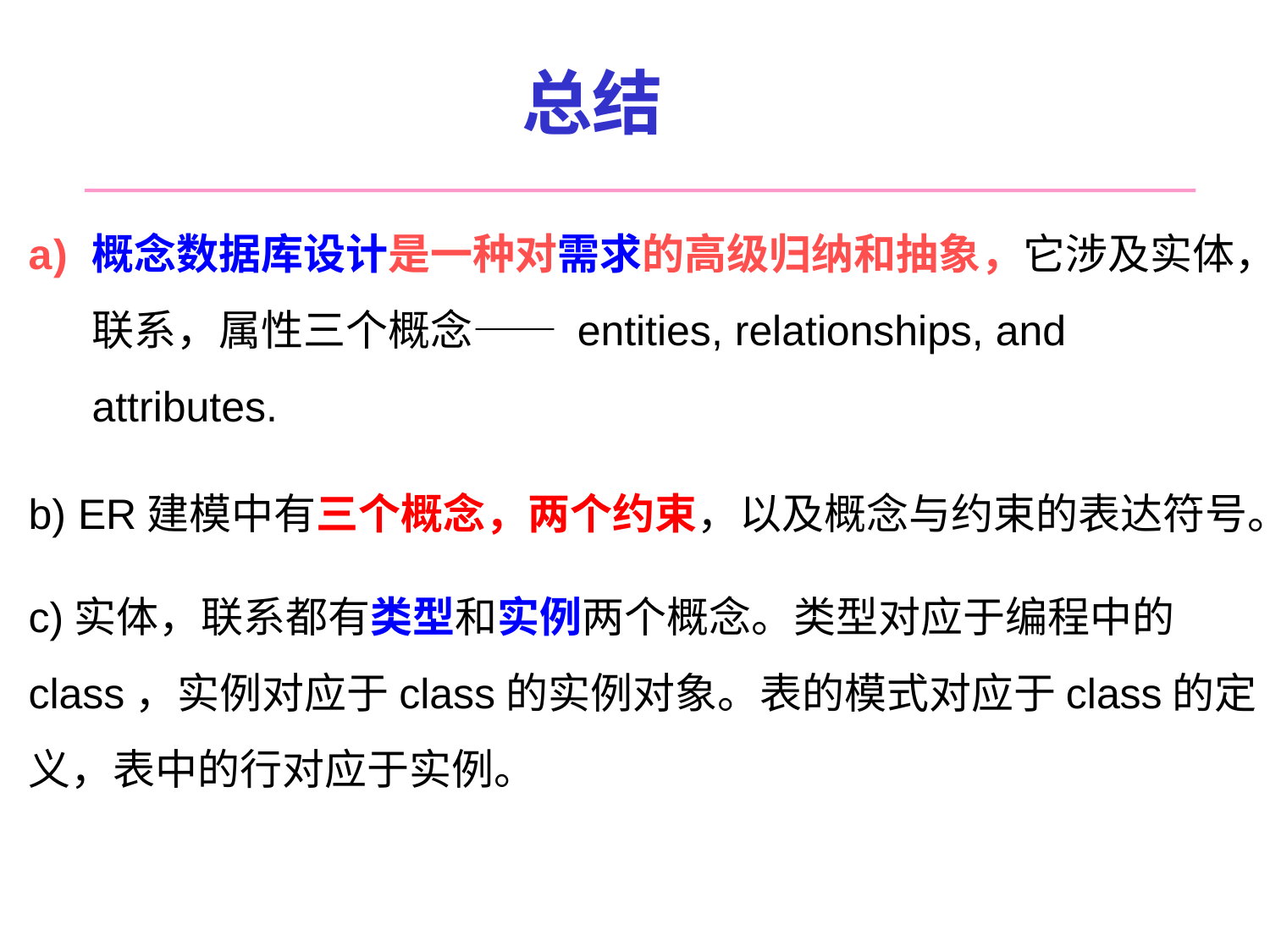

# 总结
概念数据库设计是一种对需求的高级归纳和抽象，它涉及实体，联系，属性三个概念—— entities, relationships, and attributes.

b) ER建模中有三个概念，两个约束，以及概念与约束的表达符号。

c)实体，联系都有类型和实例两个概念。类型对应于编程中的class，实例对应于class的实例对象。表的模式对应于class的定义，表中的行对应于实例。